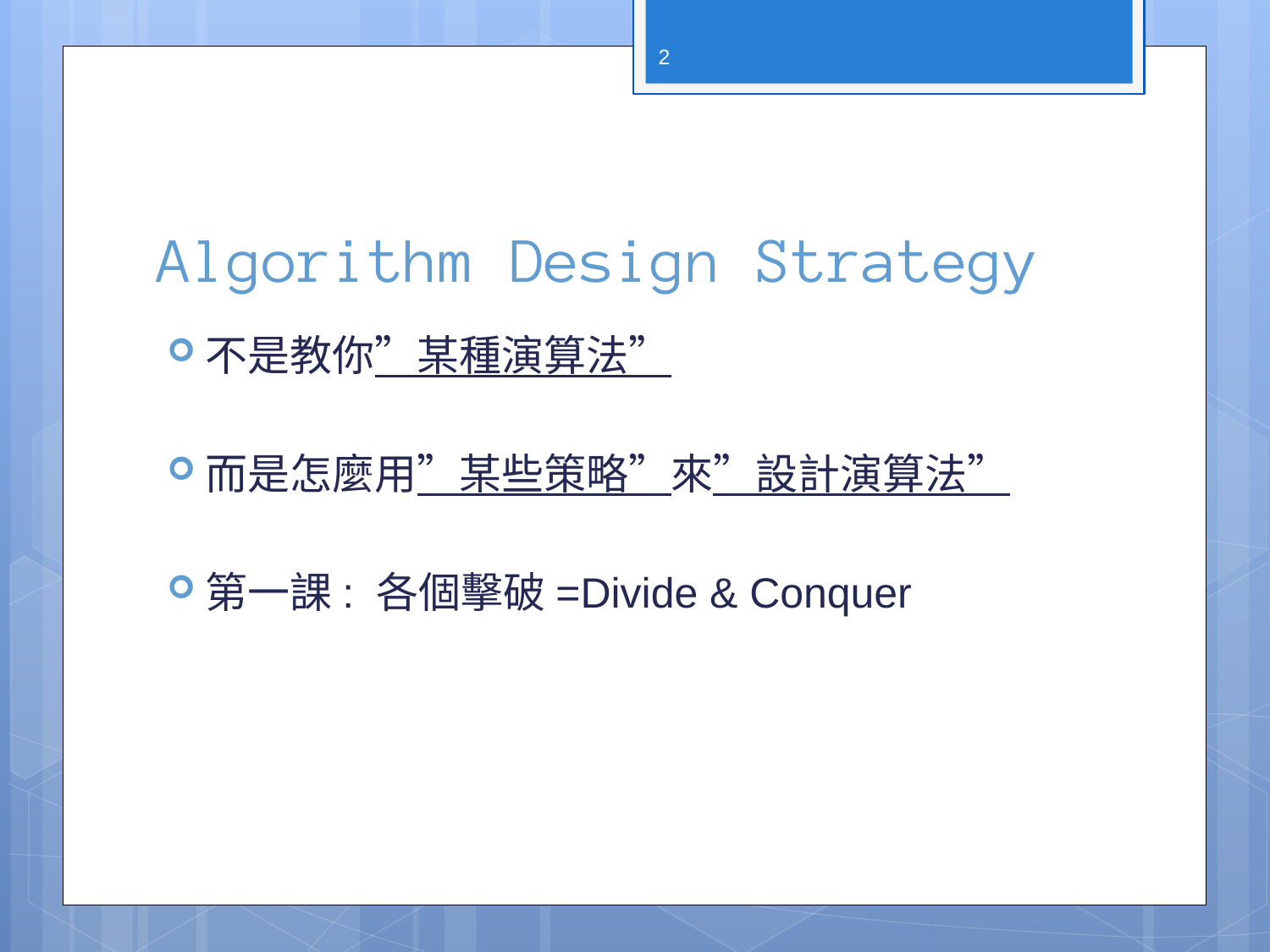

2
# Algorithm Design Strategy
不是教你”某種演算法”

而是怎麼用”某些策略”來”設計演算法”

第一課: 各個擊破=Divide & Conquer